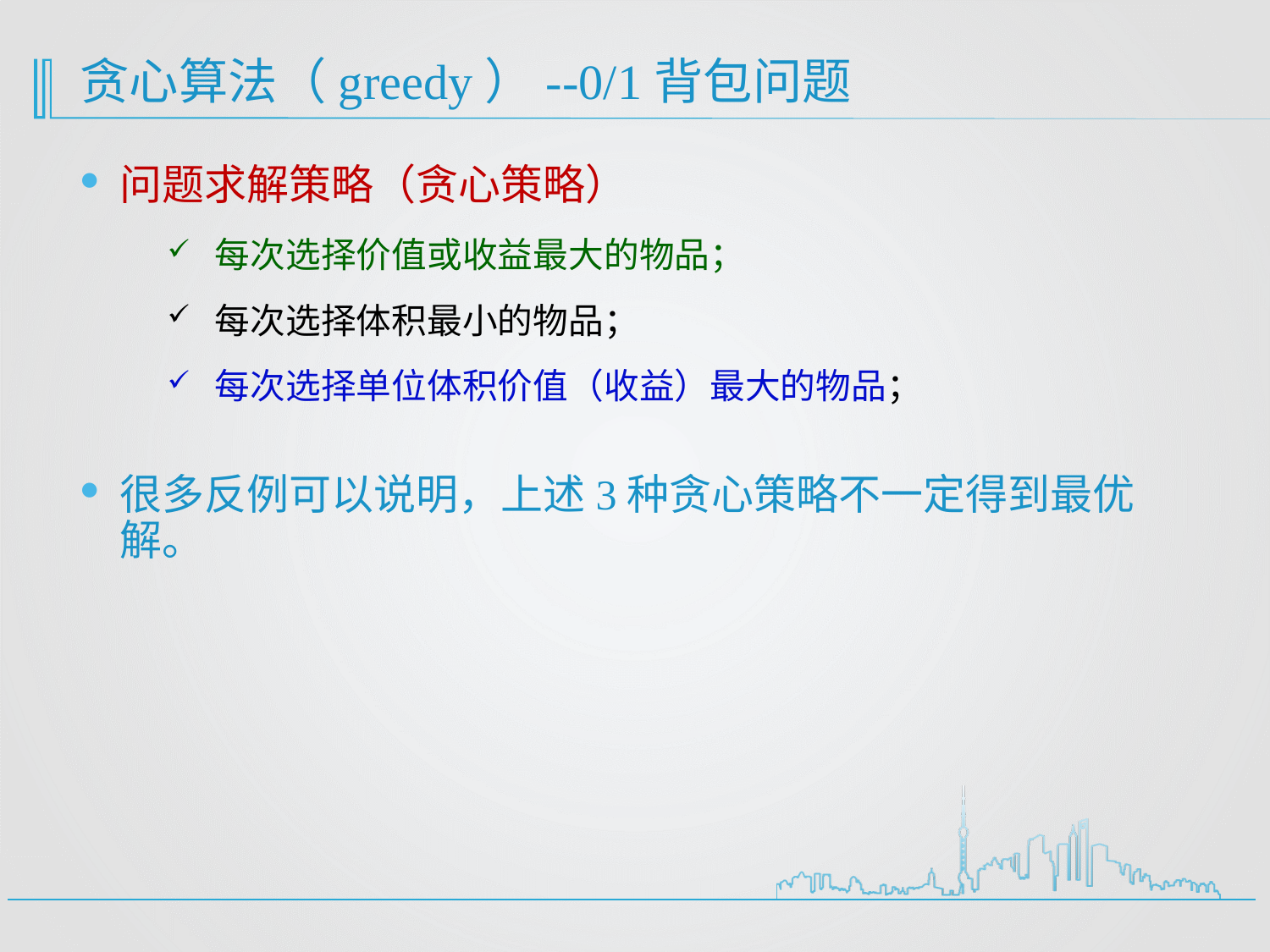

# 贪心算法（greedy）--0/1背包问题
问题求解策略（贪心策略）
每次选择价值或收益最大的物品；
每次选择体积最小的物品；
每次选择单位体积价值（收益）最大的物品；

很多反例可以说明，上述3种贪心策略不一定得到最优解。